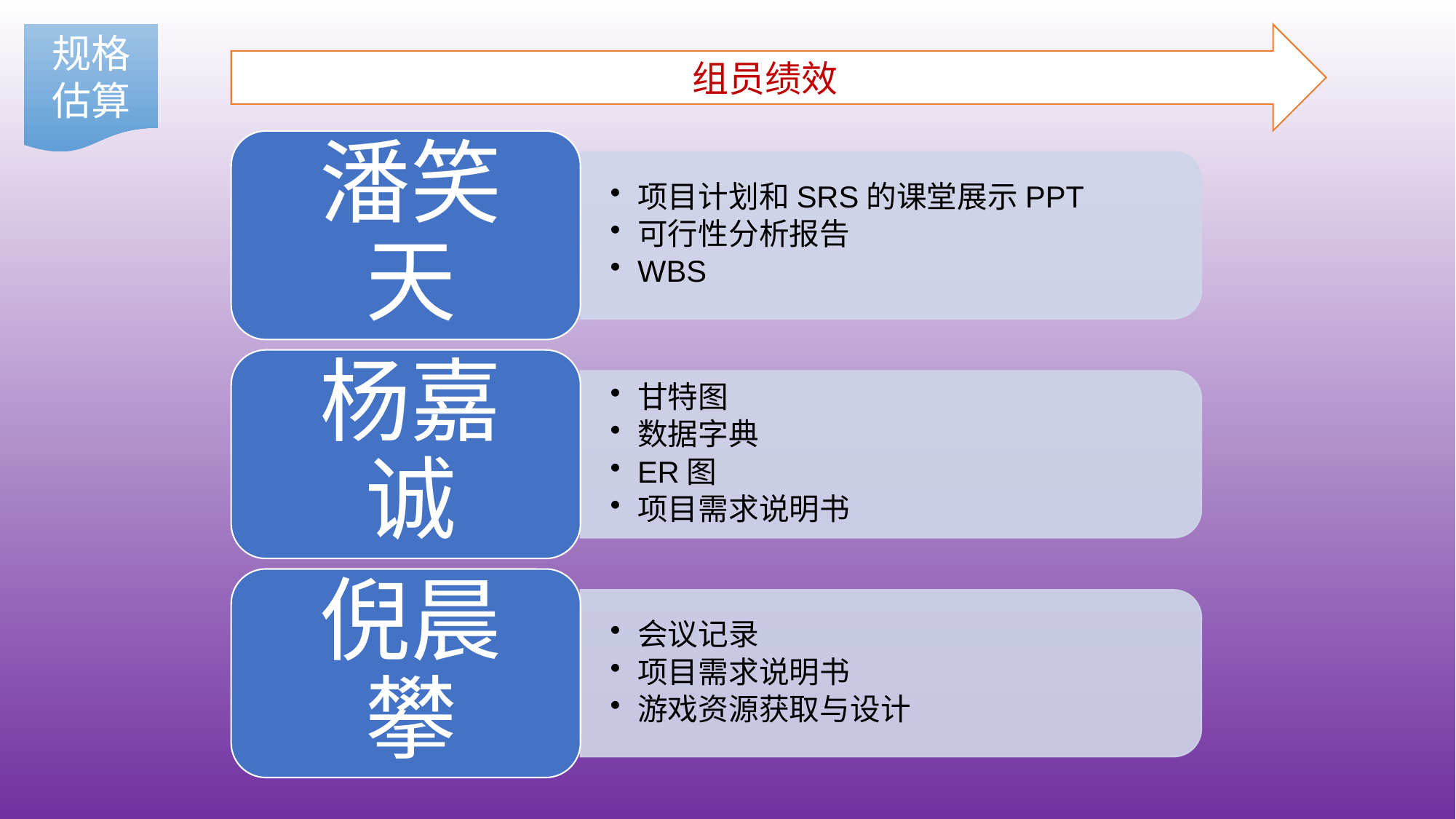

规格估算
组员绩效
项目计划和SRS的课堂展示PPT
可行性分析报告
WBS
潘笑天
甘特图
数据字典
ER图
项目需求说明书
杨嘉诚
会议记录
项目需求说明书
游戏资源获取与设计
倪晨攀